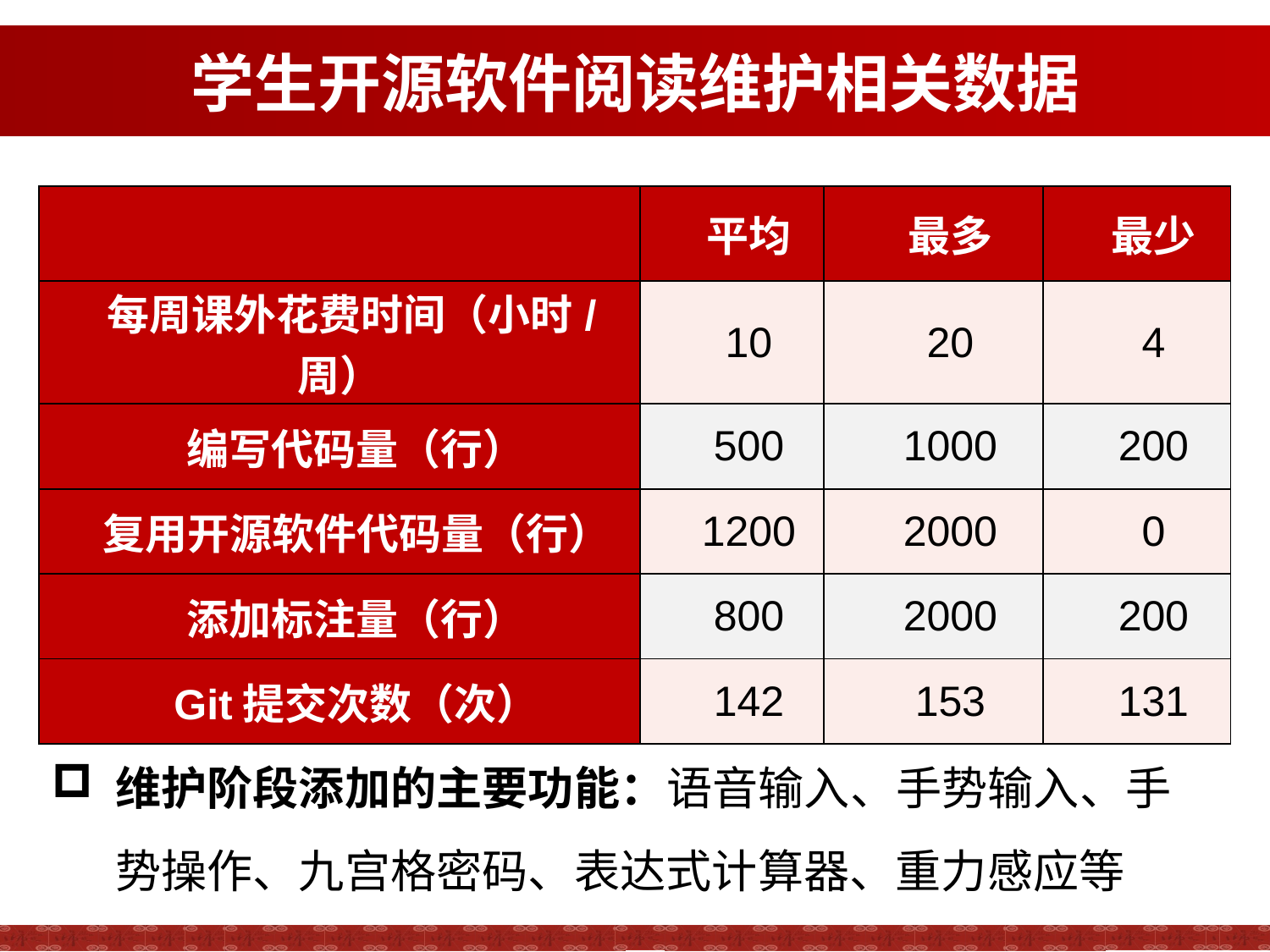

# 学生开源软件阅读维护相关数据
|  | 平均 | 最多 | 最少 |
| --- | --- | --- | --- |
| 每周课外花费时间（小时/周） | 10 | 20 | 4 |
| 编写代码量（行） | 500 | 1000 | 200 |
| 复用开源软件代码量（行） | 1200 | 2000 | 0 |
| 添加标注量（行） | 800 | 2000 | 200 |
| Git提交次数（次） | 142 | 153 | 131 |
维护阶段添加的主要功能：语音输入、手势输入、手势操作、九宫格密码、表达式计算器、重力感应等